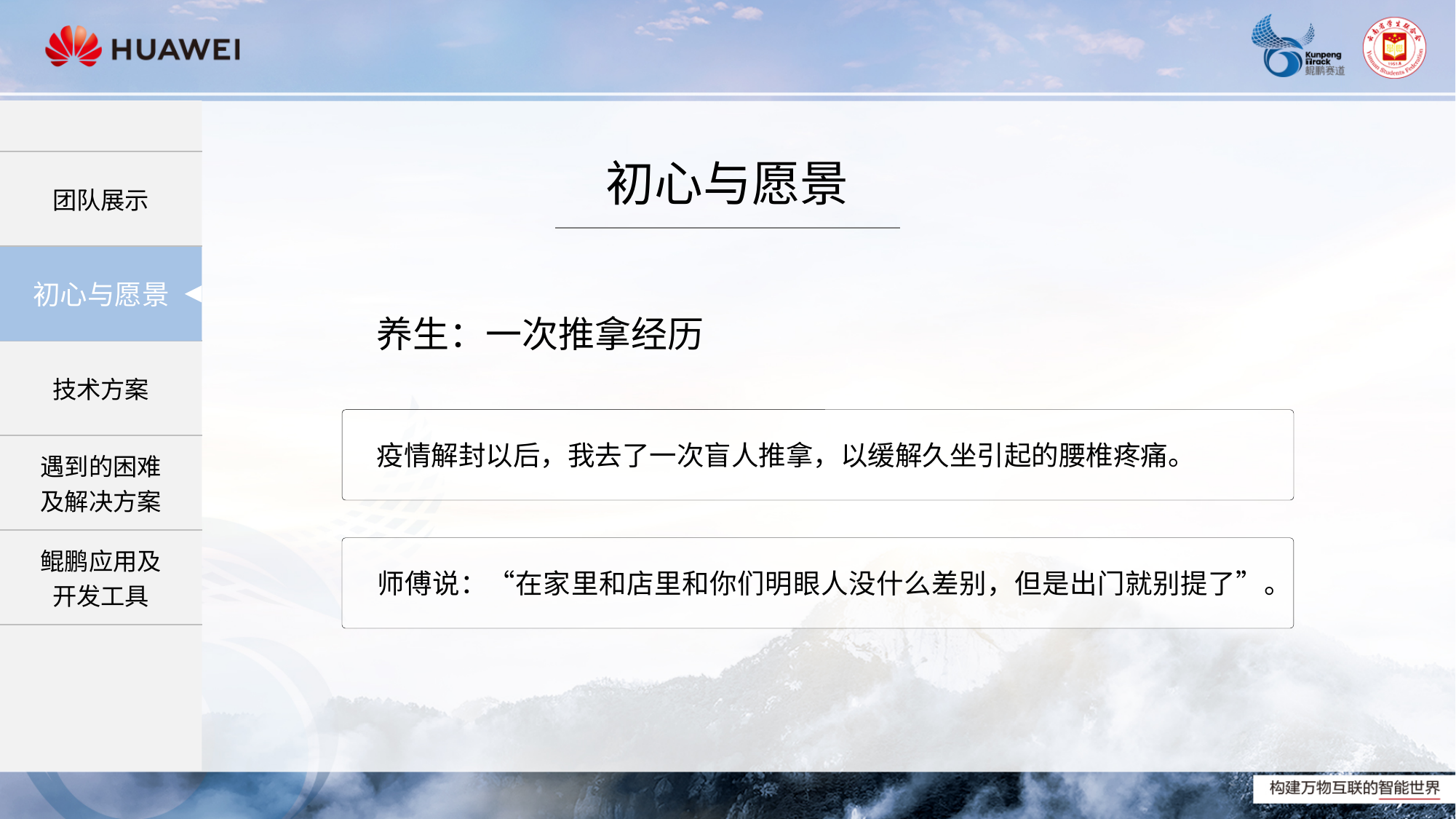

初心与愿景
养生：一次推拿经历

疫情解封以后，我去了一次盲人推拿，以缓解久坐引起的腰椎疼痛。

师傅说：“在家里和店里和你们明眼人没什么差别，但是出门就别提了”。